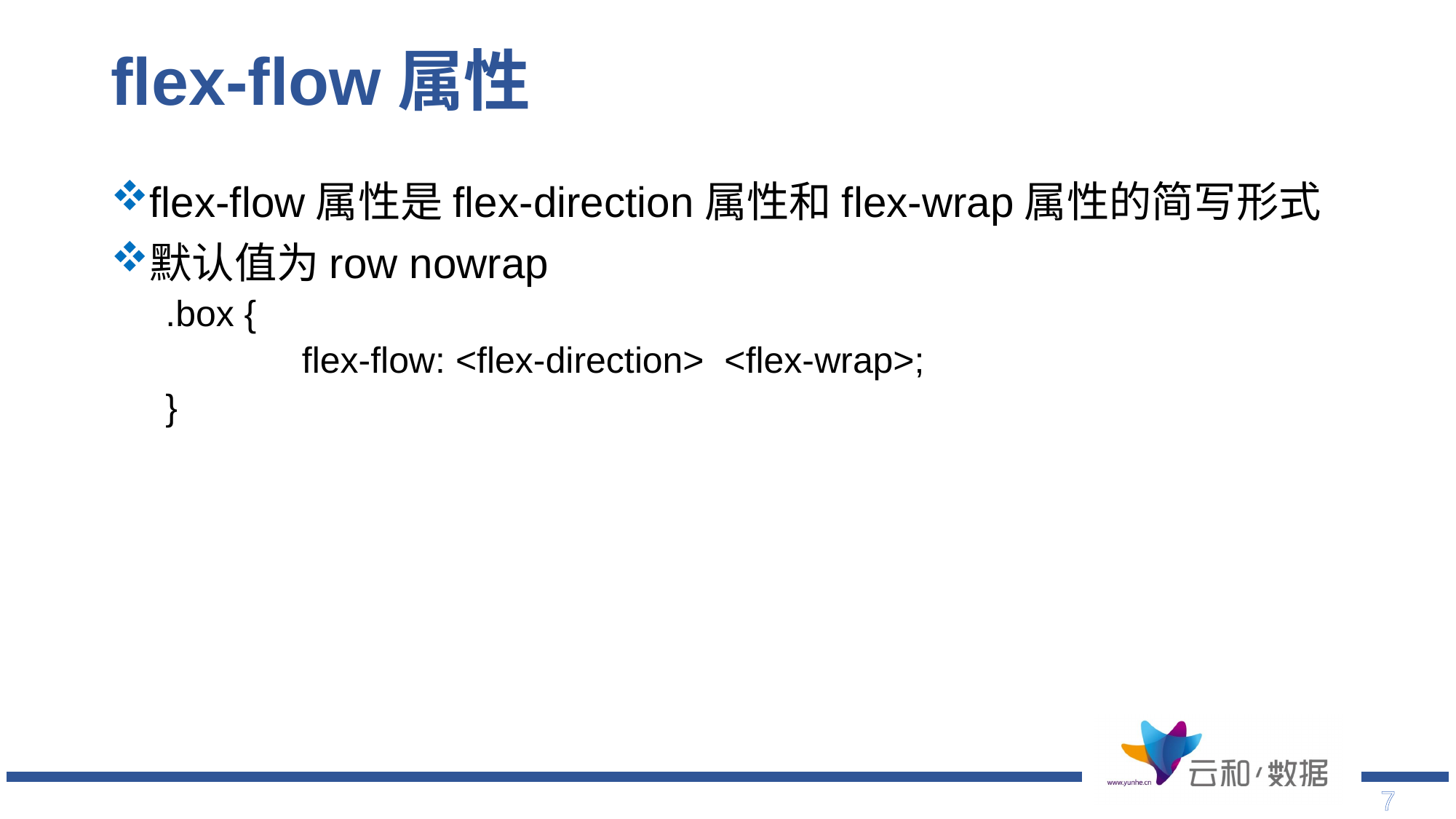

# flex-flow属性
flex-flow属性是flex-direction属性和flex-wrap属性的简写形式
默认值为row nowrap
.box {
		flex-flow: <flex-direction>  <flex-wrap>;
}